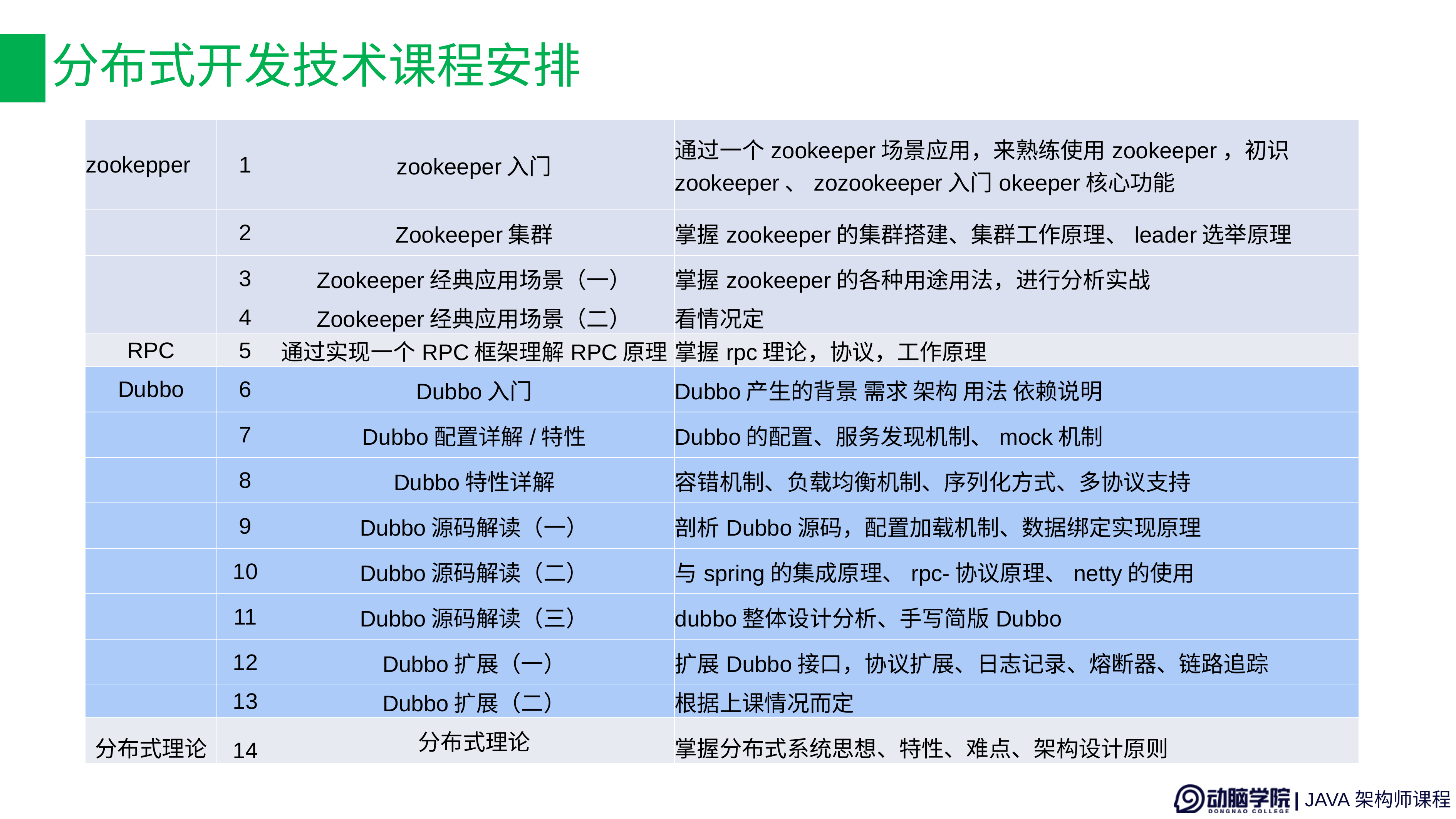

# 分布式开发技术课程安排
| zookepper | 1 | zookeeper入门 | 通过一个zookeeper场景应用，来熟练使用zookeeper，初识zookeeper、zozookeeper入门okeeper核心功能 |
| --- | --- | --- | --- |
|  | 2 | Zookeeper集群 | 掌握zookeeper的集群搭建、集群工作原理、leader选举原理 |
|  | 3 | Zookeeper经典应用场景（一） | 掌握zookeeper的各种用途用法，进行分析实战 |
|  | 4 | Zookeeper经典应用场景（二） | 看情况定 |
| RPC | 5 | 通过实现一个RPC框架理解RPC原理 | 掌握rpc理论，协议，工作原理 |
| Dubbo | 6 | Dubbo入门 | Dubbo产生的背景 需求 架构 用法 依赖说明 |
|  | 7 | Dubbo配置详解/特性 | Dubbo的配置、服务发现机制、mock机制 |
|  | 8 | Dubbo特性详解 | 容错机制、负载均衡机制、序列化方式、多协议支持 |
|  | 9 | Dubbo源码解读（一） | 剖析Dubbo源码，配置加载机制、数据绑定实现原理 |
|  | 10 | Dubbo源码解读（二） | 与spring的集成原理、rpc-协议原理、netty的使用 |
|  | 11 | Dubbo源码解读（三） | dubbo整体设计分析、手写简版Dubbo |
|  | 12 | Dubbo扩展（一） | 扩展Dubbo接口，协议扩展、日志记录、熔断器、链路追踪 |
|  | 13 | Dubbo扩展（二） | 根据上课情况而定 |
| 分布式理论 | 14 | 分布式理论 | 掌握分布式系统思想、特性、难点、架构设计原则 |